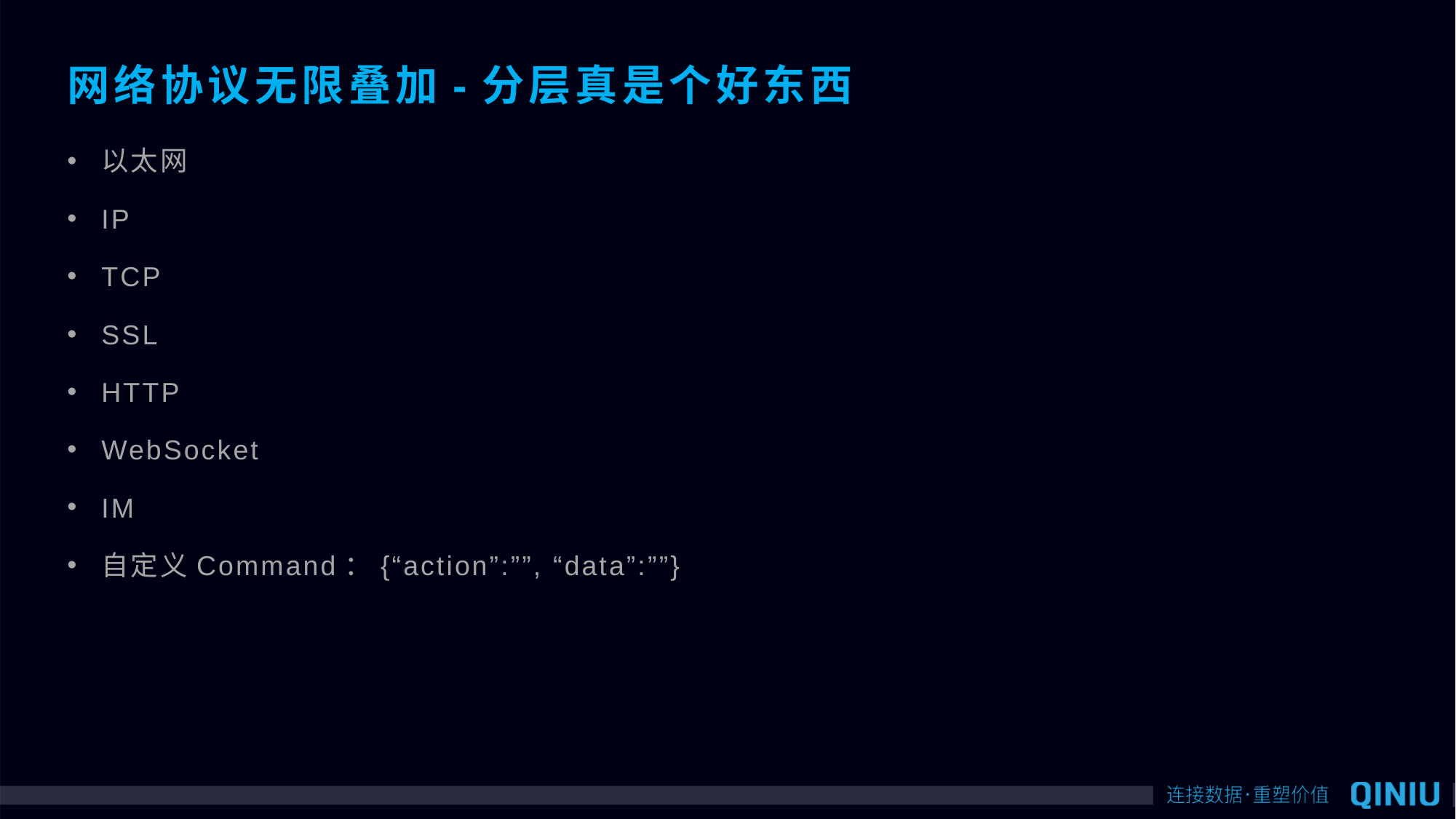

# 网络协议无限叠加-分层真是个好东西
以太网
IP
TCP
SSL
HTTP
WebSocket
IM
自定义Command：{“action”:””, “data”:””}